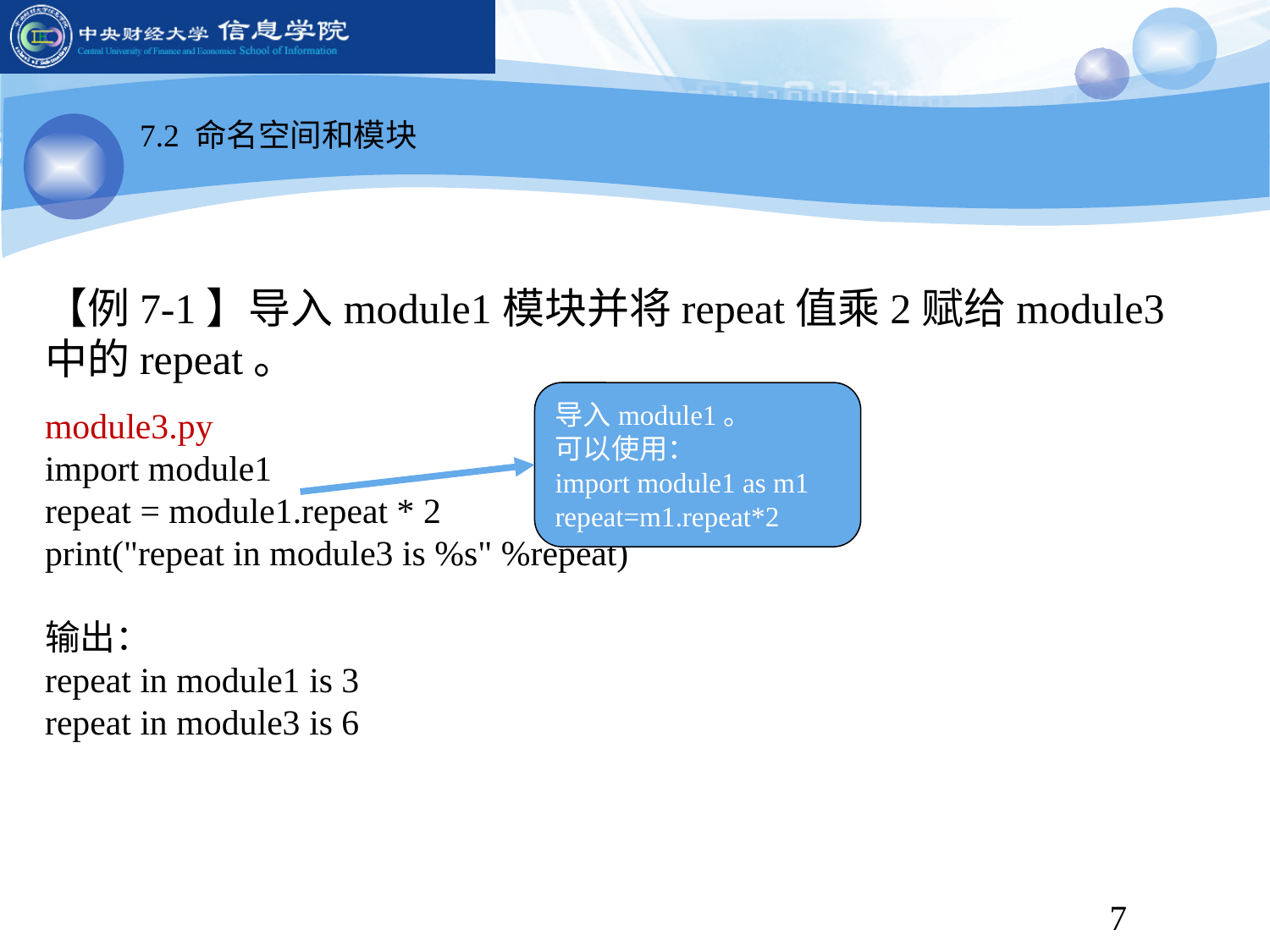

7.2 命名空间和模块
【例7-1】导入module1模块并将repeat值乘2赋给module3中的repeat。

module3.py
import module1
repeat = module1.repeat * 2
print("repeat in module3 is %s" %repeat)

输出：
repeat in module1 is 3
repeat in module3 is 6
导入module1。
可以使用：
import module1 as m1
repeat=m1.repeat*2